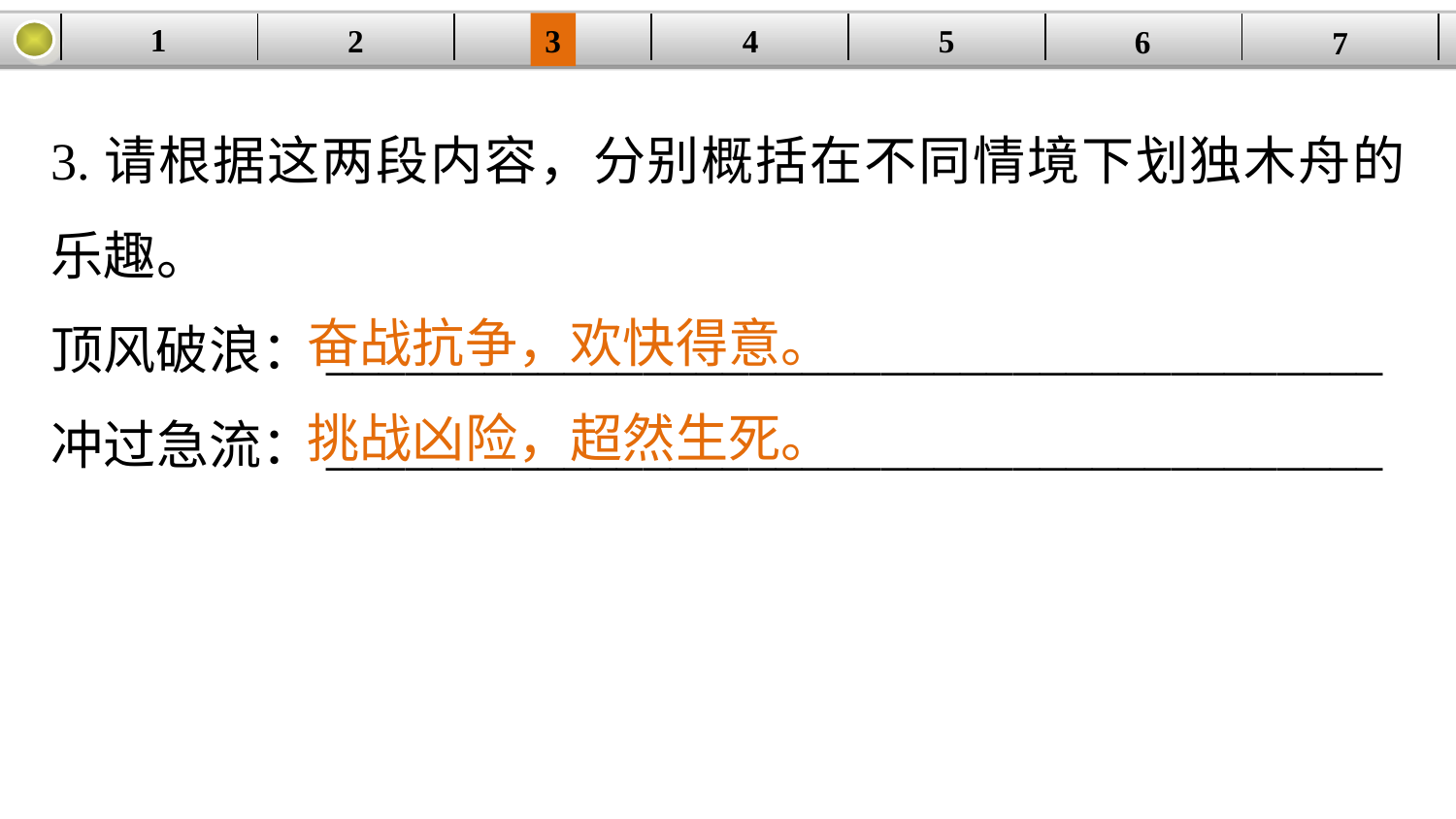

1
5
3
2
|  |  |  |  |  |  |  |
| --- | --- | --- | --- | --- | --- | --- |
4
6
7

3.请根据这两段内容，分别概括在不同情境下划独木舟的乐趣。
顶风破浪：________________________________________
冲过急流：________________________________________
奋战抗争，欢快得意。
挑战凶险，超然生死。